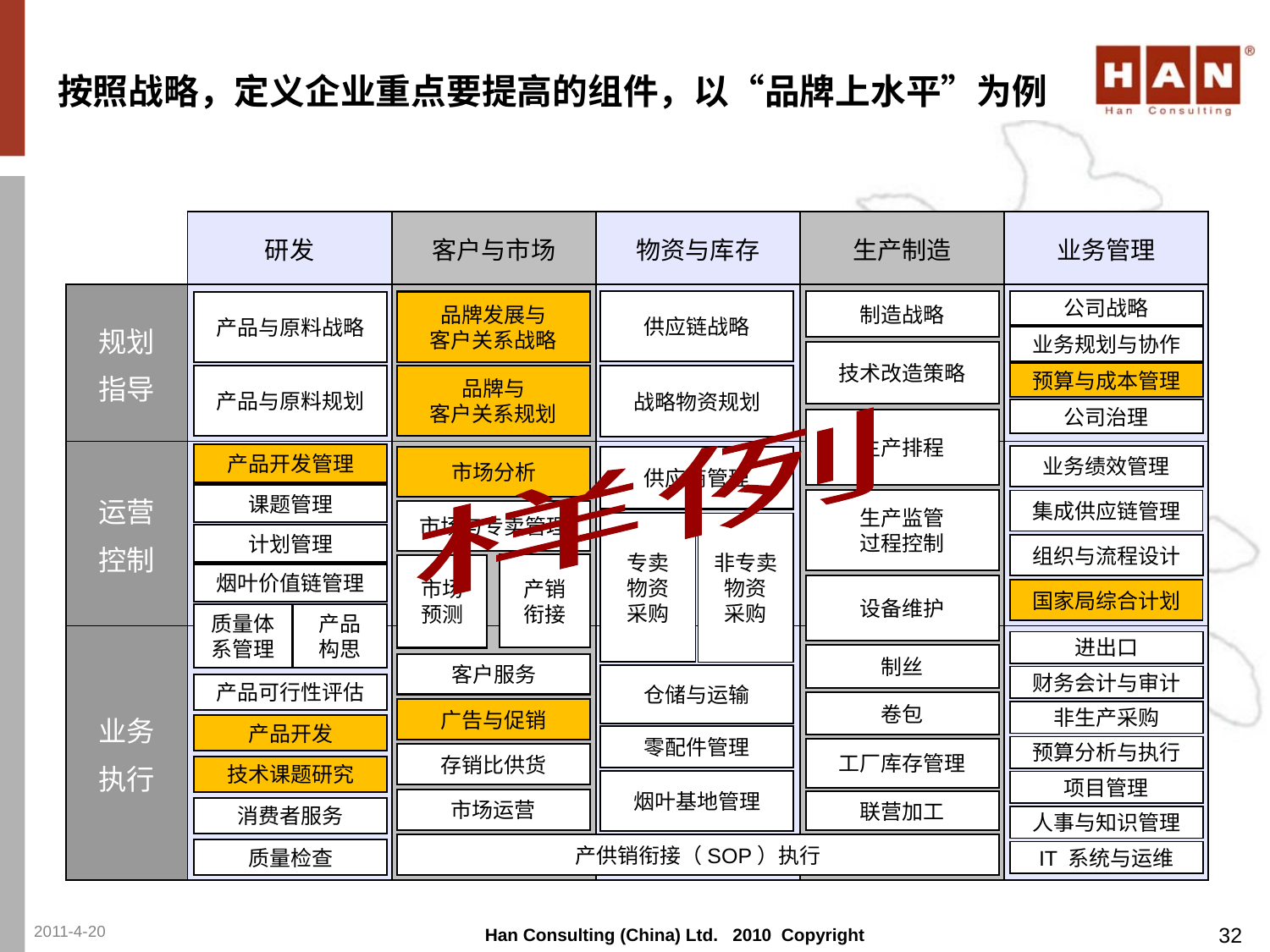

# 按照战略，定义企业重点要提高的组件，以“品牌上水平”为例
|  | 研发 | 客户与市场 | 物资与库存 | 生产制造 | 业务管理 |
| --- | --- | --- | --- | --- | --- |
| 规划 指导 |  |  |  |  |  |
| 运营 控制 |  |  |  |  |  |
| 业务 执行 |  |  |  |  |  |
供应链战略
公司战略
制造战略
品牌发展与
客户关系战略
产品与原料战略
业务规划与协作
技术改造策略
预算与成本管理
品牌与
客户关系规划
产品与原料规划
战略物资规划
公司治理
样例
生产排程
产品开发管理
业务绩效管理
市场分析
供应商管理
课题管理
生产监管
过程控制
集成供应链管理
市场与专卖管理
专卖
物资
采购
非专卖物资
采购
计划管理
组织与流程设计
产销
衔接
市场
预测
烟叶价值链管理
设备维护
国家局综合计划
质量体系管理
产品
构思
进出口
制丝
客户服务
仓储与运输
财务会计与审计
产品可行性评估
卷包
广告与促销
非生产采购
产品开发
零配件管理
预算分析与执行
工厂库存管理
存销比供货
技术课题研究
烟叶基地管理
项目管理
市场运营
联营加工
消费者服务
人事与知识管理
产供销衔接（SOP）执行
质量检查
IT 系统与运维
32